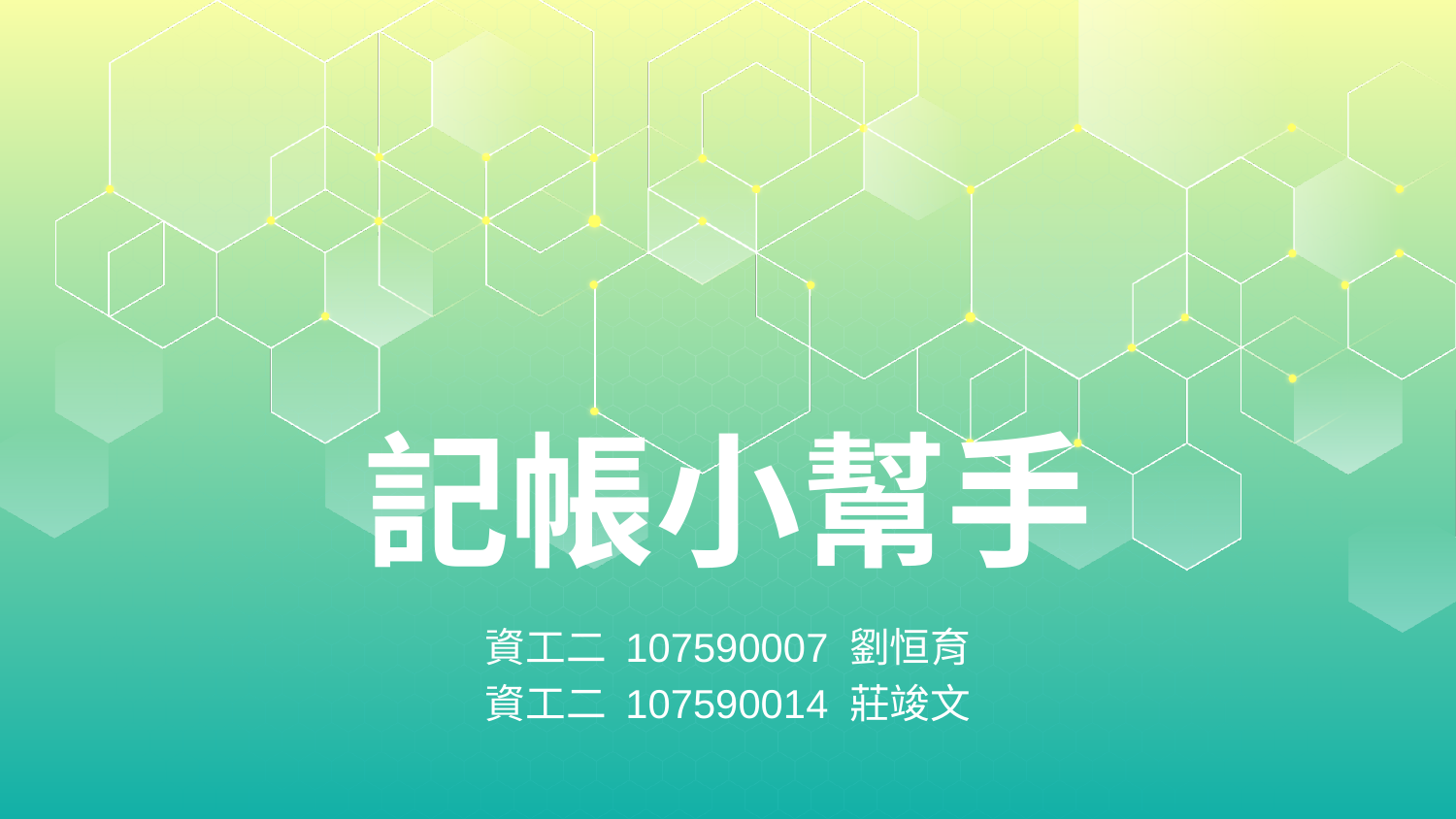

# 記帳小幫手
資工二 107590007 劉恒育
資工二 107590014 莊竣文